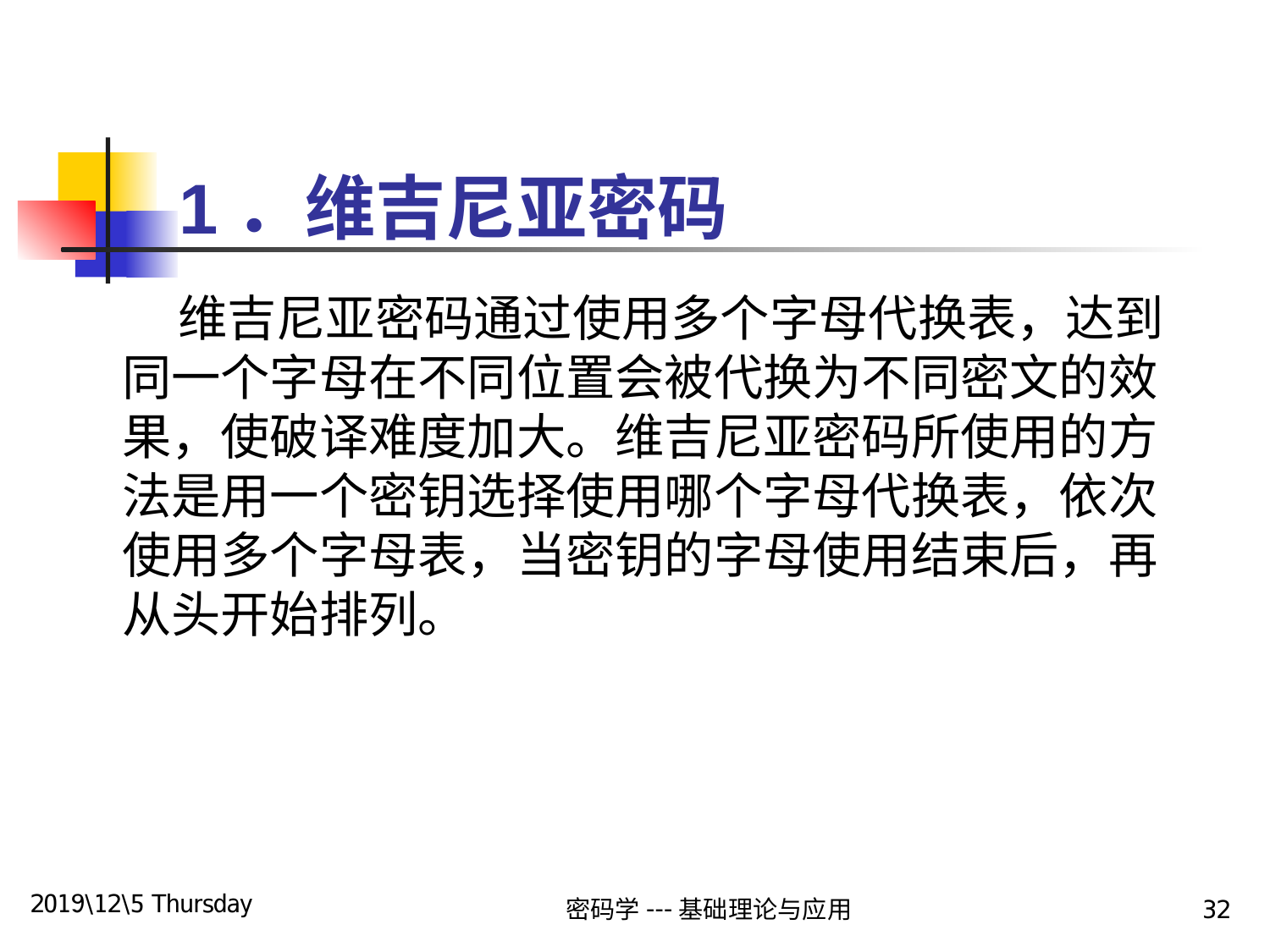

1．维吉尼亚密码
    维吉尼亚密码通过使用多个字母代换表，达到同一个字母在不同位置会被代换为不同密文的效果，使破译难度加大。维吉尼亚密码所使用的方法是用一个密钥选择使用哪个字母代换表，依次使用多个字母表，当密钥的字母使用结束后，再从头开始排列。
密码学---基础理论与应用
32
2019\12\5 Thursday